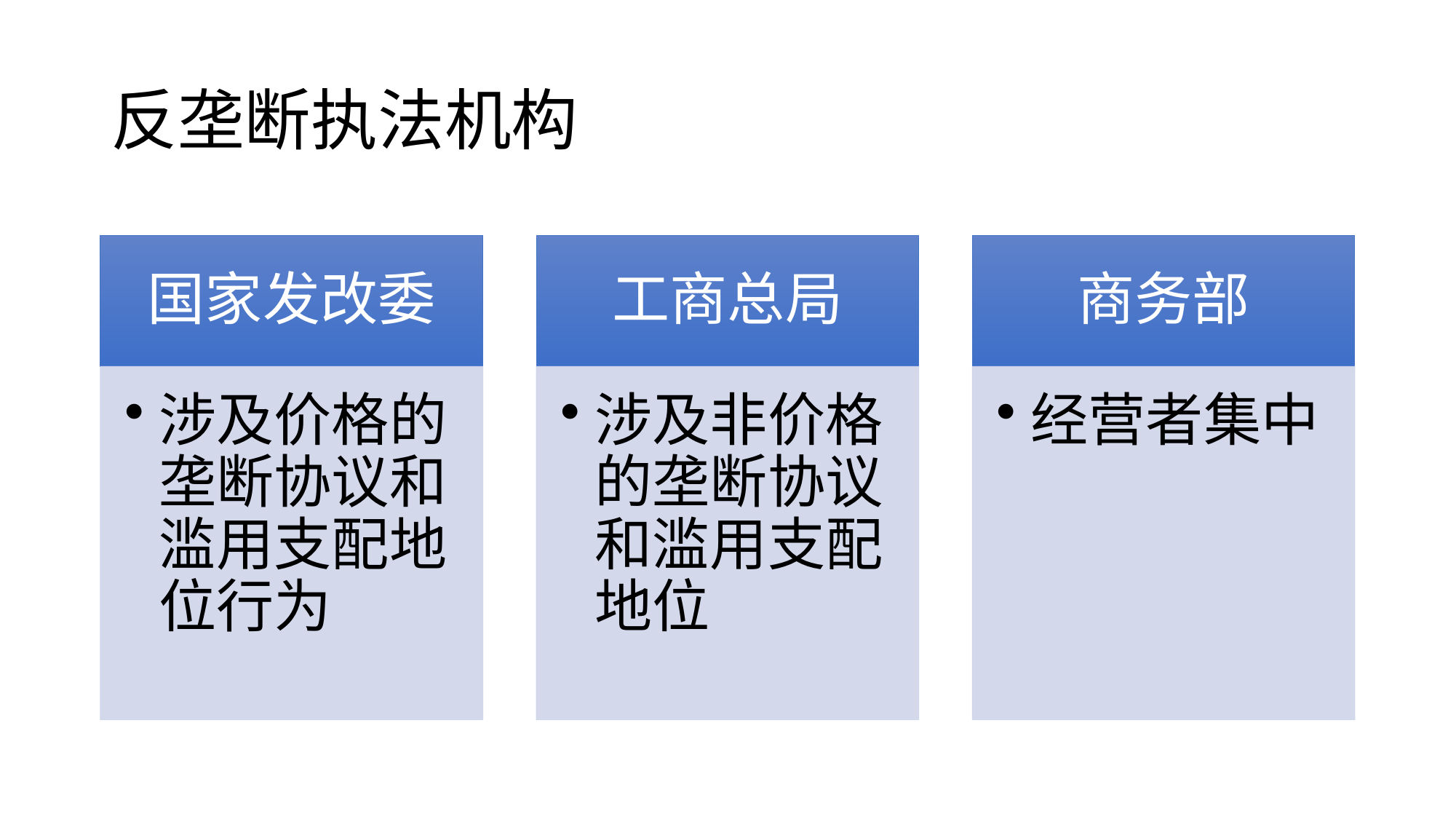

# 反垄断执法机构
国家发改委
涉及价格的垄断协议和滥用支配地位行为
工商总局
涉及非价格的垄断协议和滥用支配地位
商务部
经营者集中